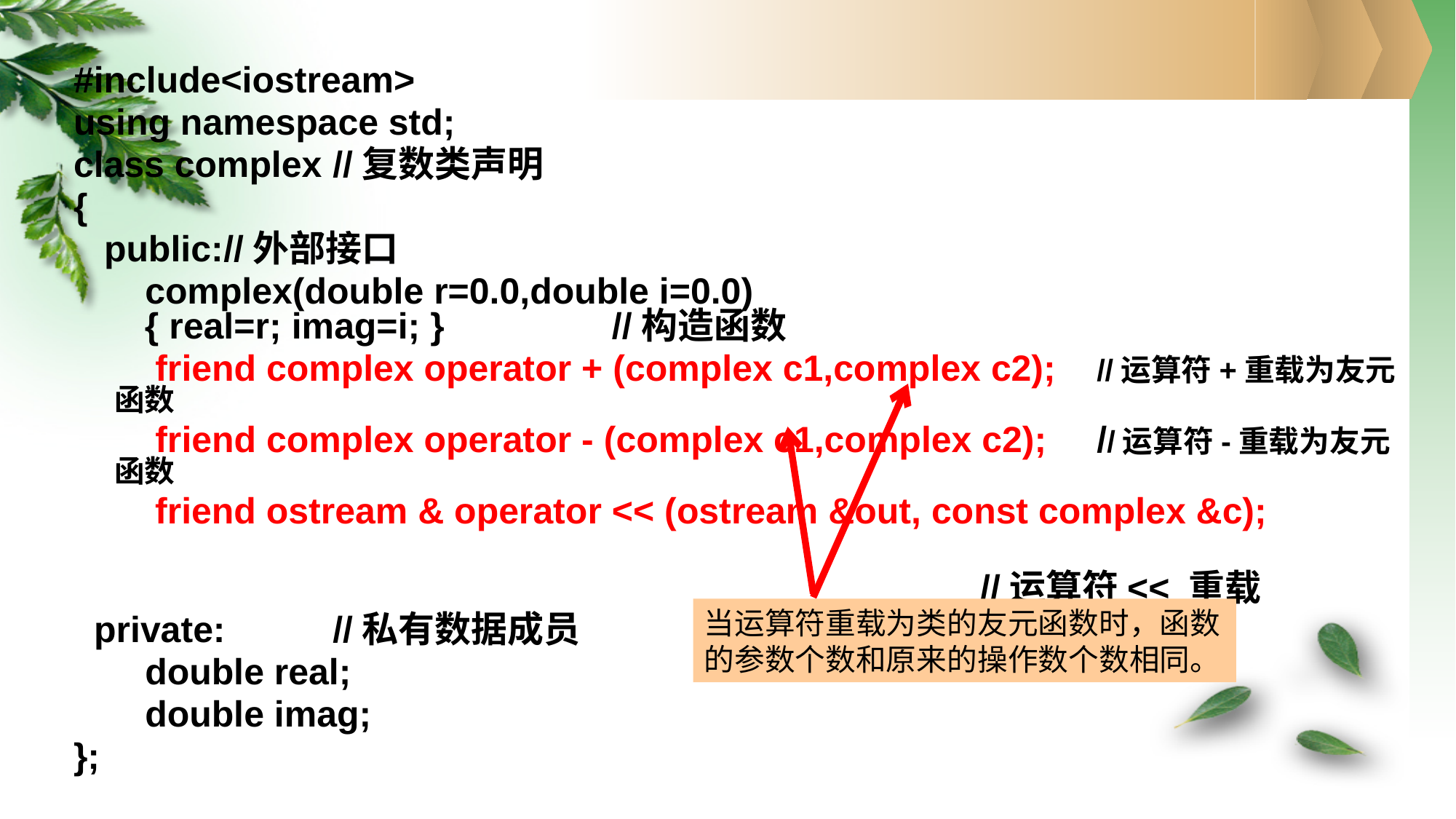

#include<iostream>
using namespace std;
class complex	//复数类声明
{
   public:	//外部接口
	   complex(double r=0.0,double i=0.0)
   { real=r; imag=i; }	      //构造函数
	    friend complex operator + (complex c1,complex c2);	//运算符+重载为友元函数
	    friend complex operator - (complex c1,complex c2);	//运算符-重载为友元函数
        friend ostream & operator << (ostream &out, const complex &c);
                                                                                         //运算符<< 重载
  private:	//私有数据成员
	   double real;
	   double imag;
};
当运算符重载为类的友元函数时，函数的参数个数和原来的操作数个数相同。